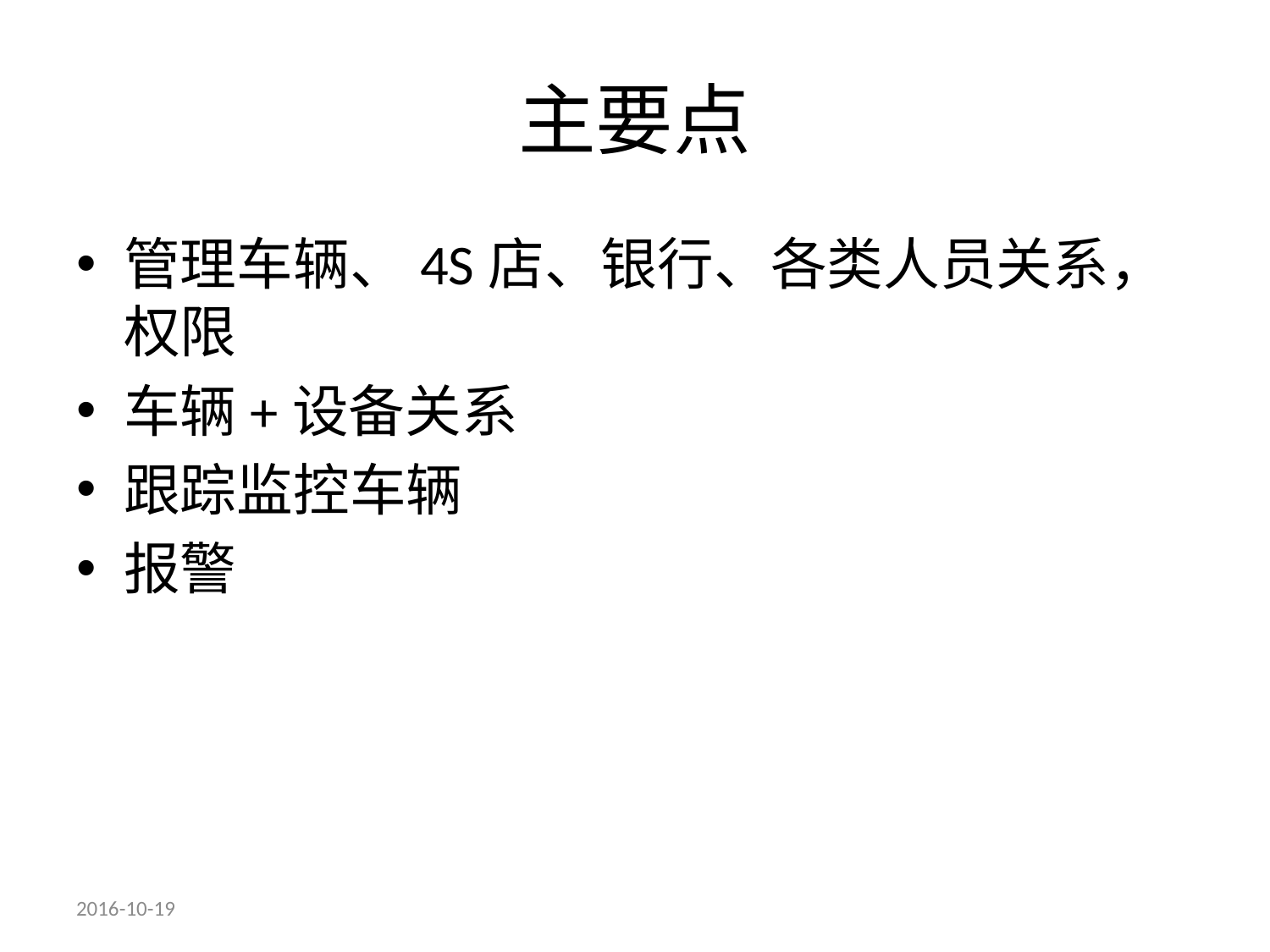

# 主要点
管理车辆、4S店、银行、各类人员关系，权限
车辆+设备关系
跟踪监控车辆
报警

2016-10-19